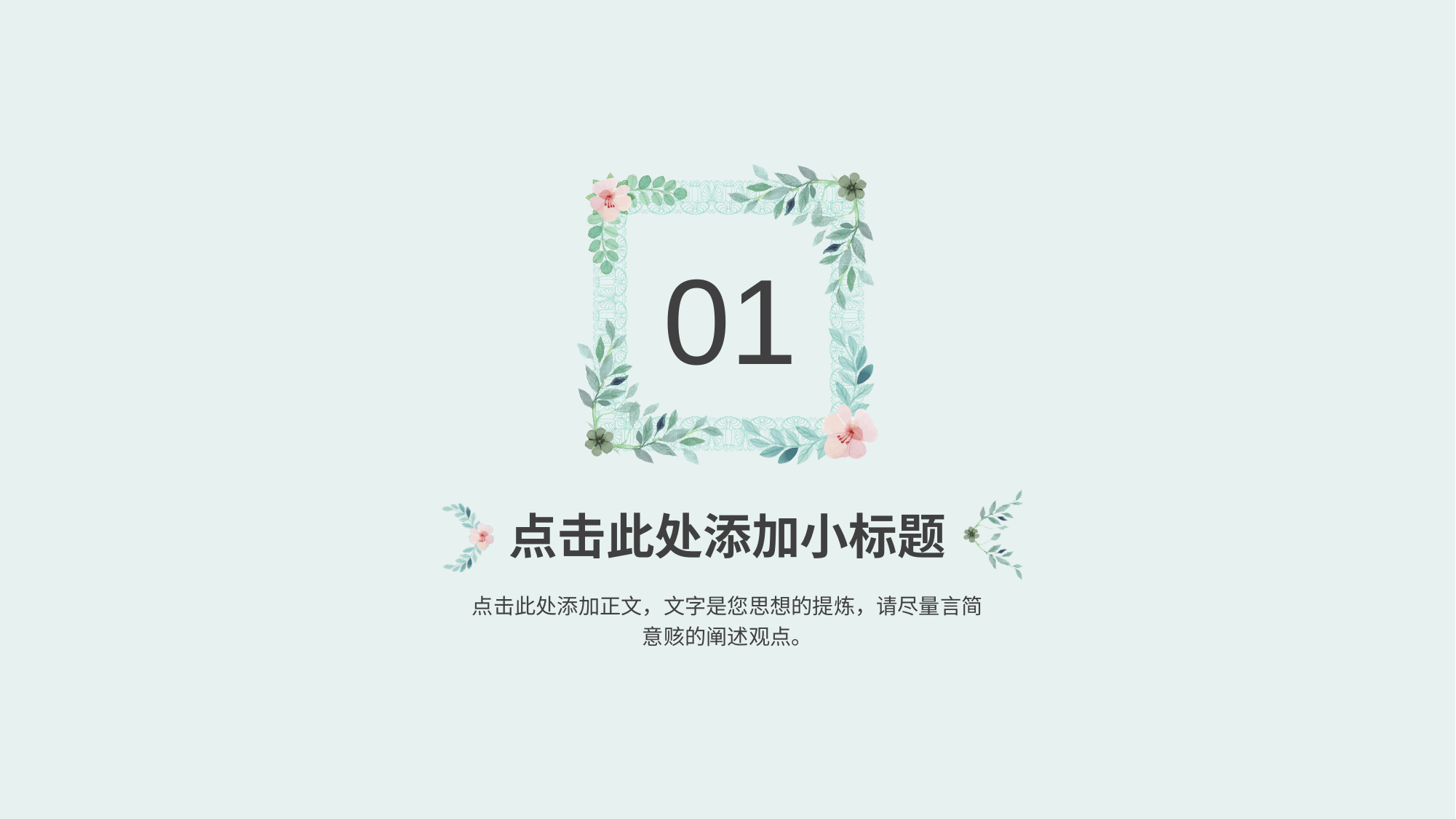

01
# 点击此处添加小标题
点击此处添加正文，文字是您思想的提炼，请尽量言简意赅的阐述观点。